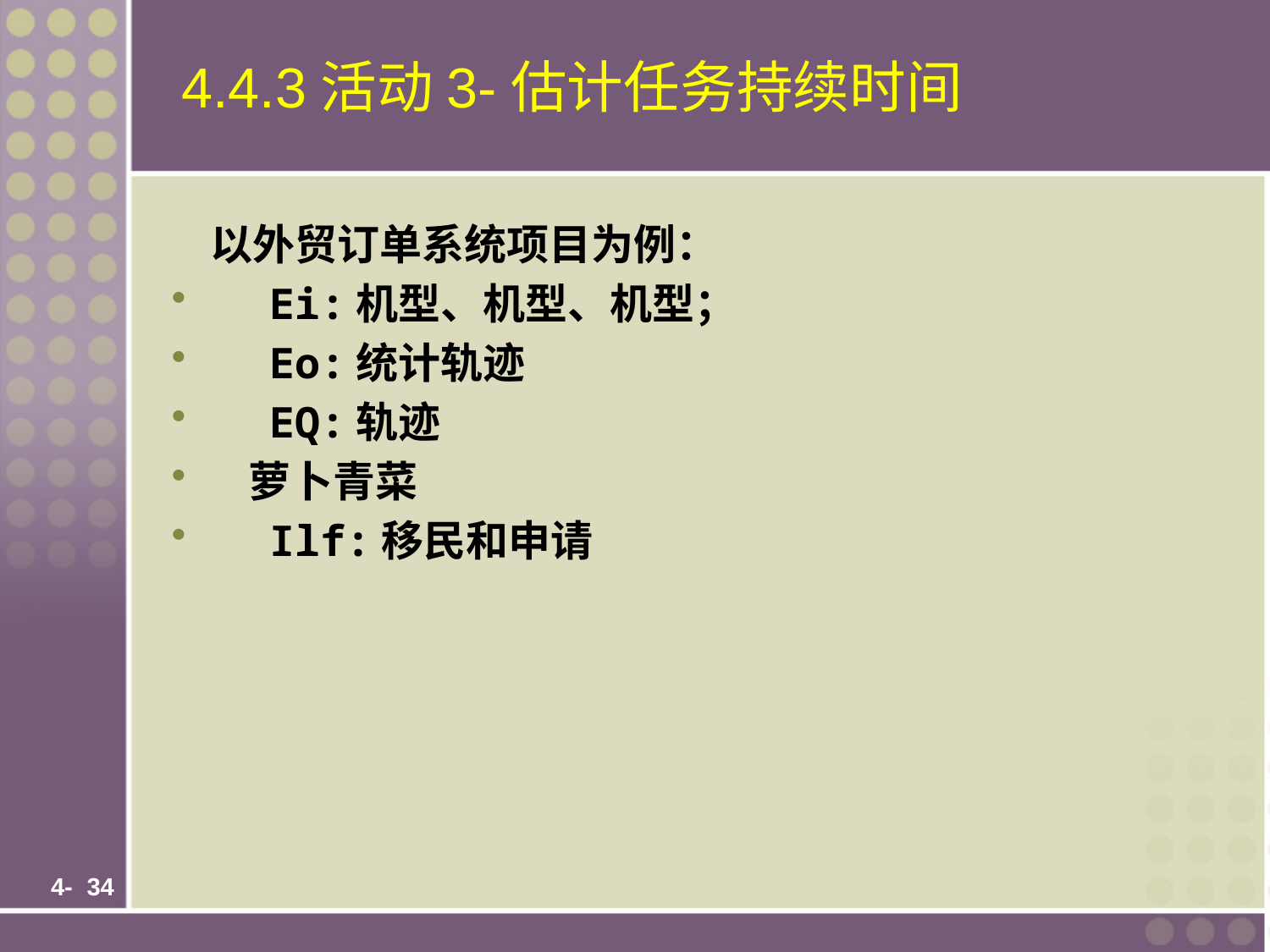

# 4.4.3活动3-估计任务持续时间
   以外贸订单系统项目为例：
  Ei:机型、机型、机型；
  Eo:统计轨迹
  EQ:轨迹
  萝卜青菜
  Ilf:移民和申请
  4-  34